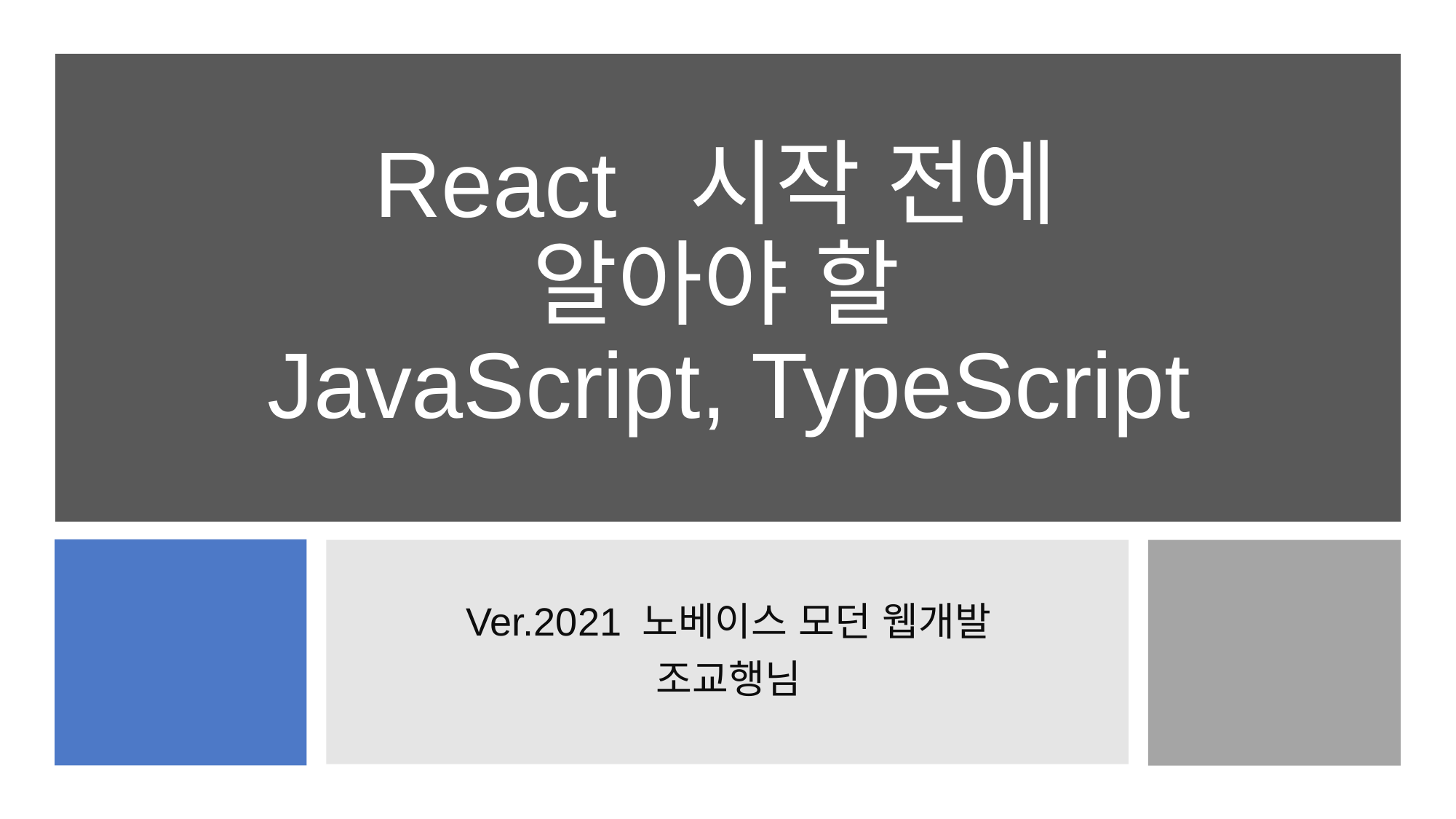

# React  시작 전에 알아야 할 JavaScript, TypeScript

Ver.2021 노베이스 모던 웹개발
조교행님